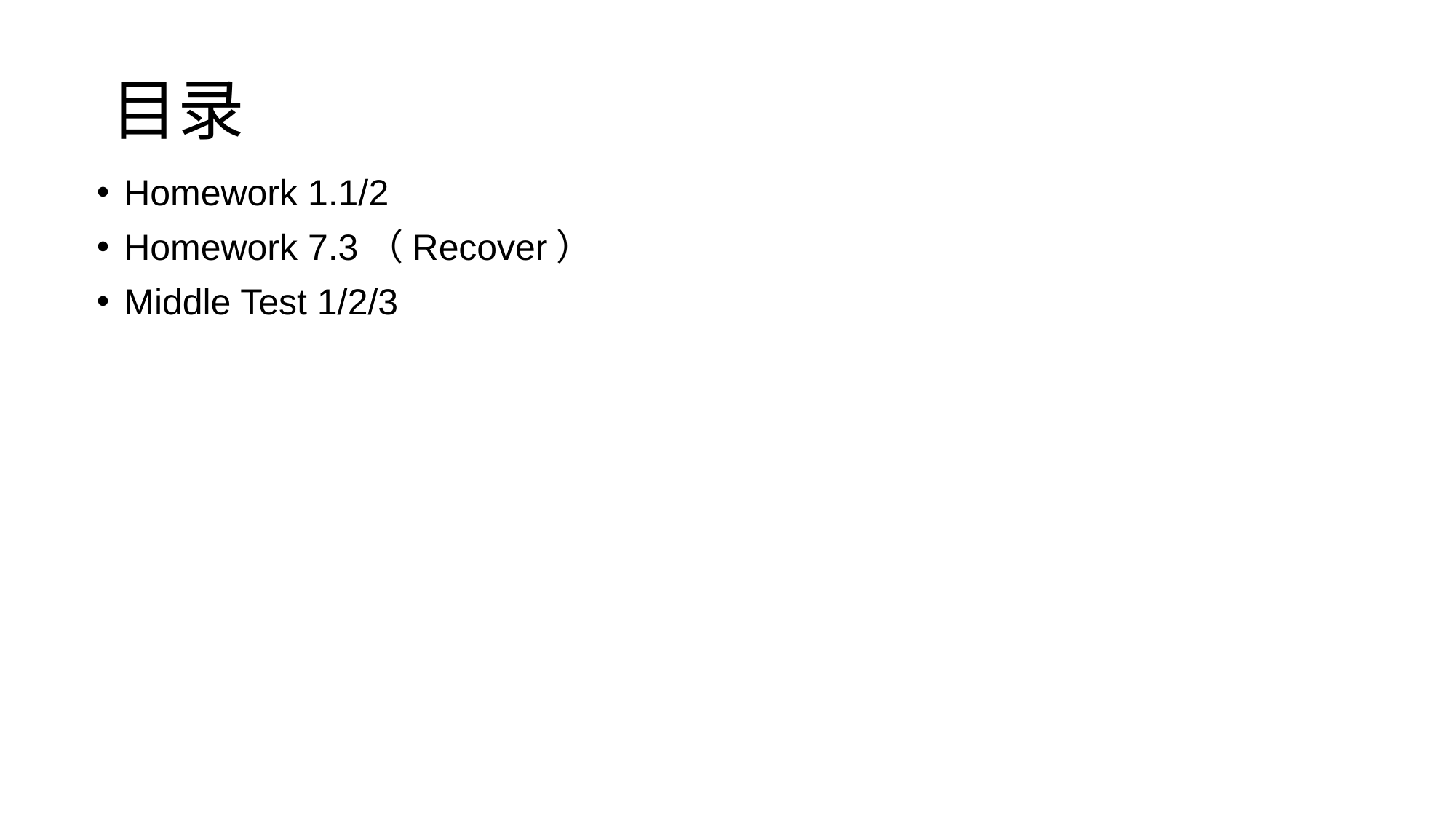

# 目录
Homework 1.1/2
Homework 7.3（Recover）
Middle Test 1/2/3